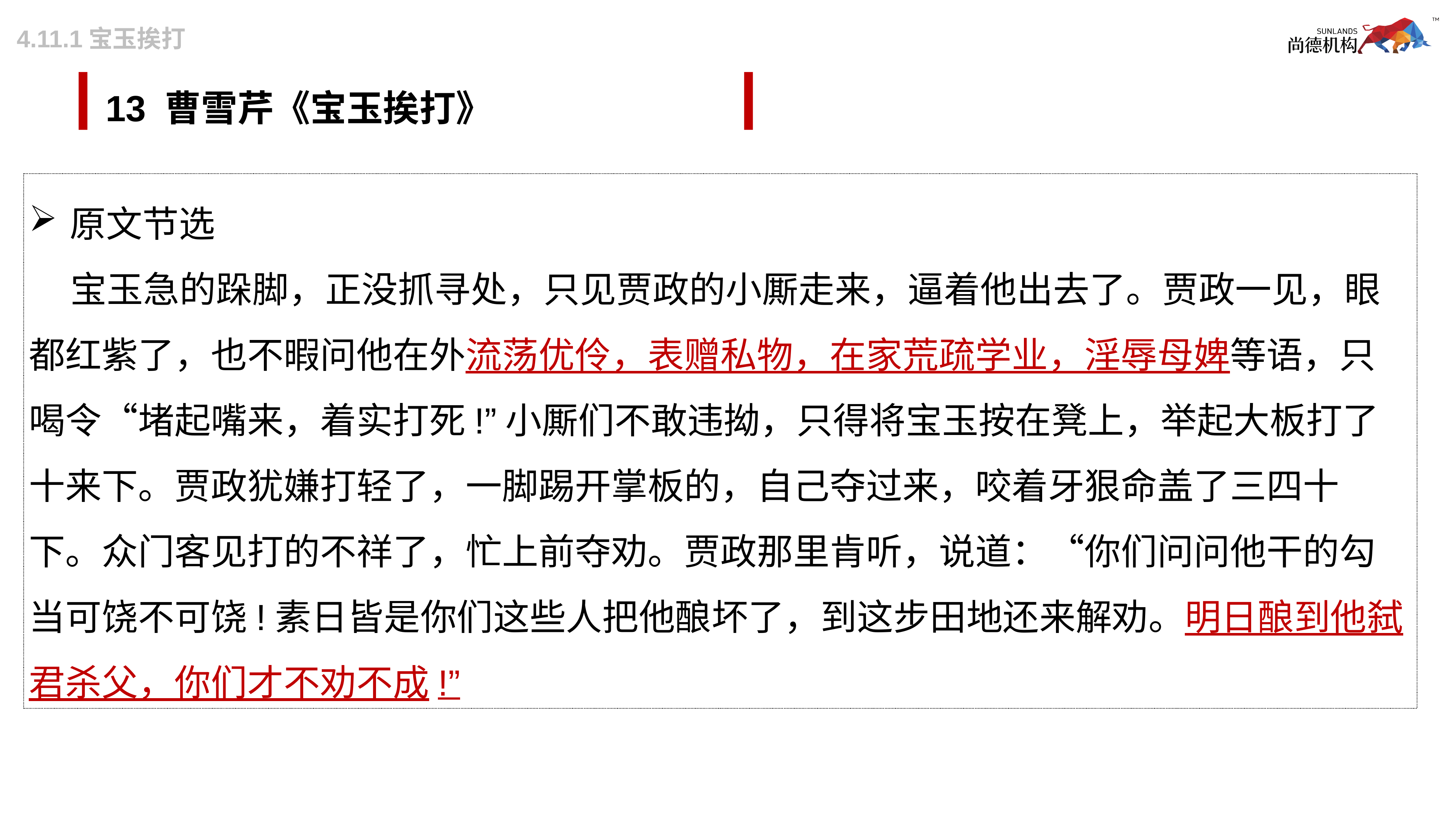

4.11.1宝玉挨打
# 13 曹雪芹《宝玉挨打》
原文节选
    宝玉急的跺脚，正没抓寻处，只见贾政的小厮走来，逼着他出去了。贾政一见，眼都红紫了，也不暇问他在外流荡优伶，表赠私物，在家荒疏学业，淫辱母婢等语，只喝令“堵起嘴来，着实打死!”小厮们不敢违拗，只得将宝玉按在凳上，举起大板打了十来下。贾政犹嫌打轻了，一脚踢开掌板的，自己夺过来，咬着牙狠命盖了三四十下。众门客见打的不祥了，忙上前夺劝。贾政那里肯听，说道：“你们问问他干的勾当可饶不可饶!素日皆是你们这些人把他酿坏了，到这步田地还来解劝。明日酿到他弑君杀父，你们才不劝不成!”